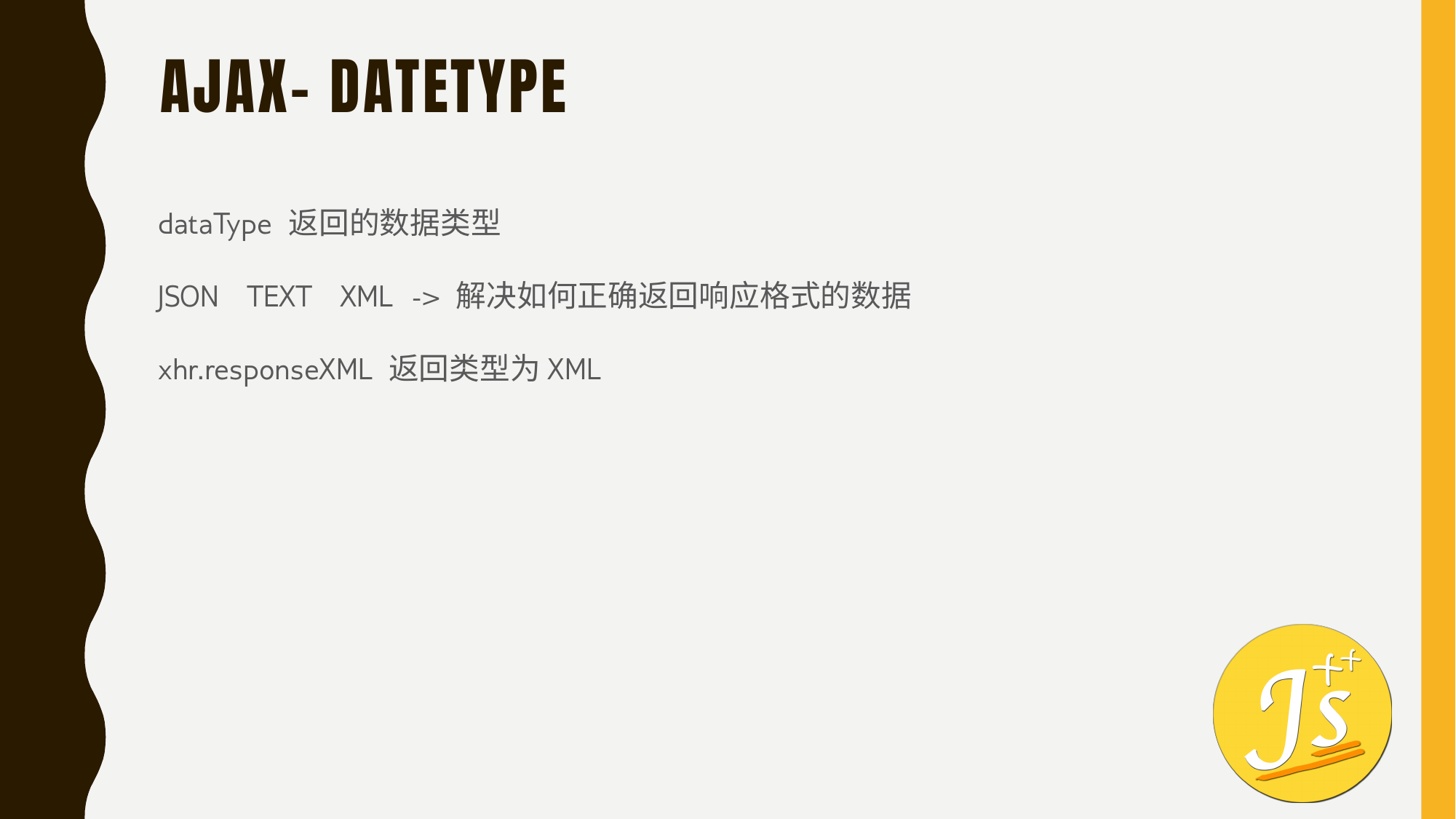

# AJAX- datetype

dataType 返回的数据类型

JSON   TEXT   XML  -> 解决如何正确返回响应格式的数据

xhr.responseXML 返回类型为XML